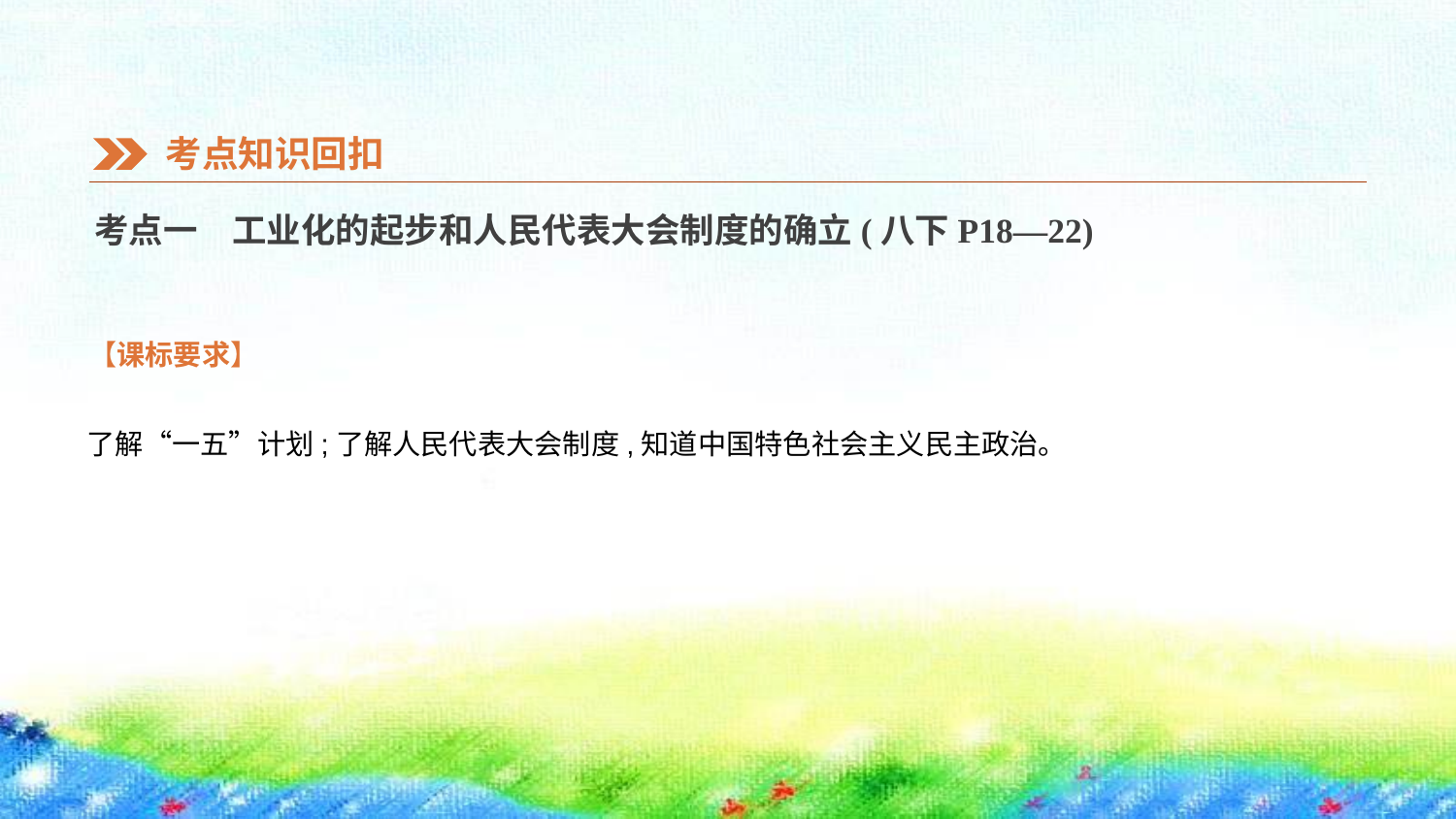

考点知识回扣

考点一　工业化的起步和人民代表大会制度的确立(八下P18—22)
【课标要求】
了解“一五”计划;了解人民代表大会制度,知道中国特色社会主义民主政治。